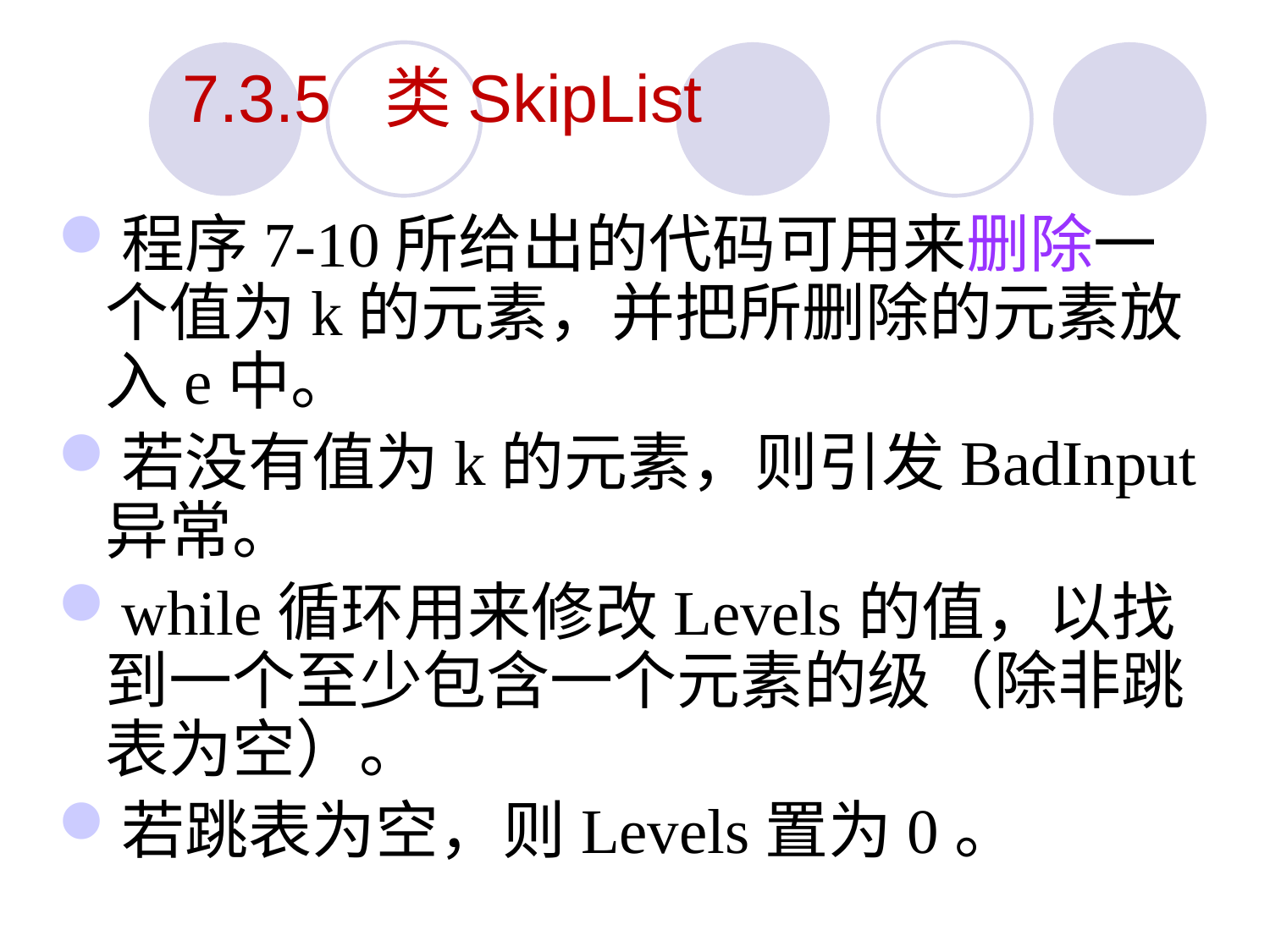

7.3.5  类SkipList
46

程序7-10所给出的代码可用来删除一个值为k的元素，并把所删除的元素放入e中。
若没有值为k的元素，则引发BadInput异常。
while循环用来修改Levels的值，以找到一个至少包含一个元素的级（除非跳表为空）。
若跳表为空，则Levels置为0。